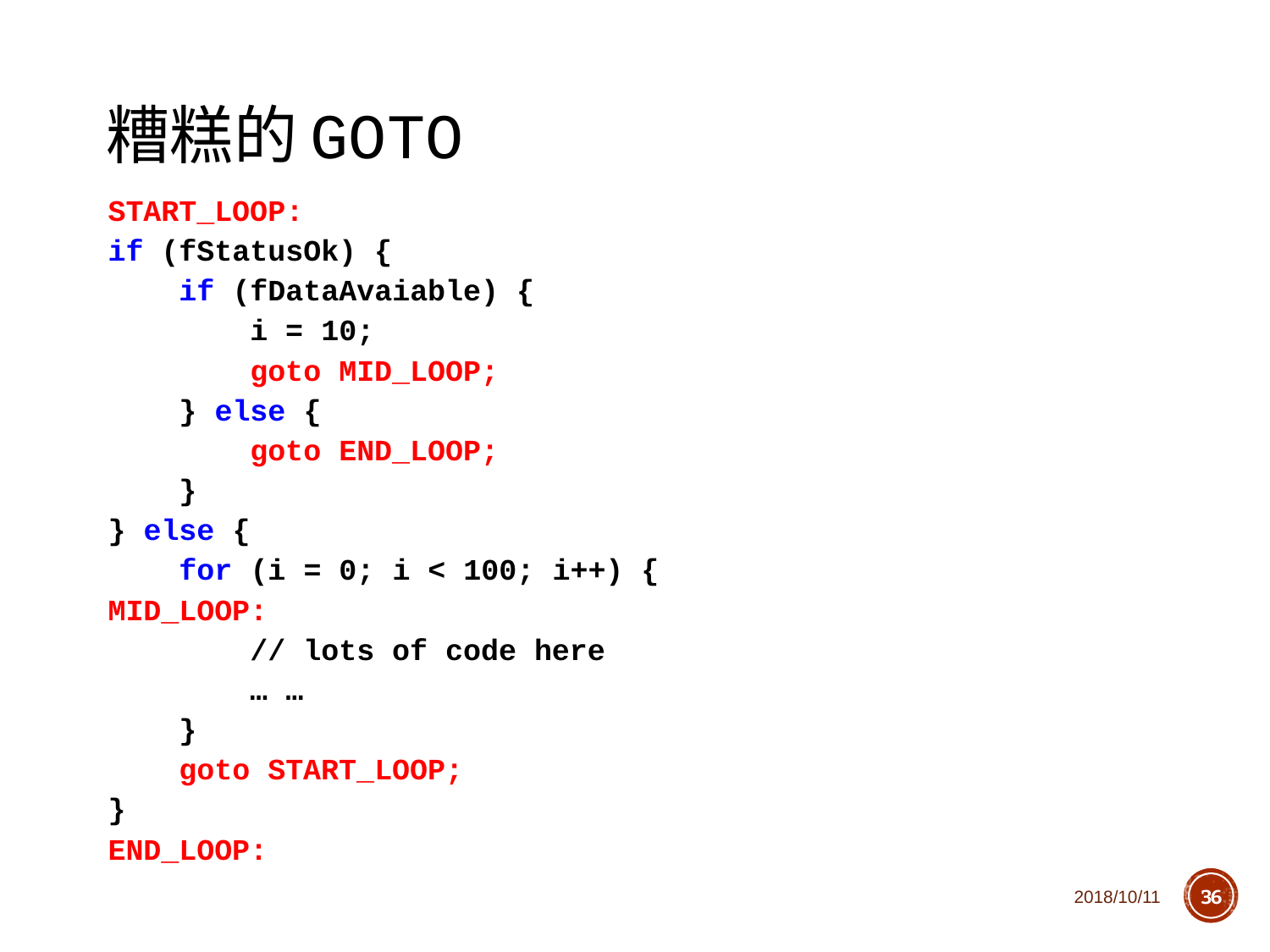

# 糟糕的goto
START_LOOP:
if (fStatusOk) {
    if (fDataAvaiable) {
        i = 10;
        goto MID_LOOP;
    } else {
        goto END_LOOP;
    }
} else {
    for (i = 0; i < 100; i++) {
MID_LOOP:
        // lots of code here
        … …
    }
    goto START_LOOP;
}
END_LOOP:
2018/10/11
36